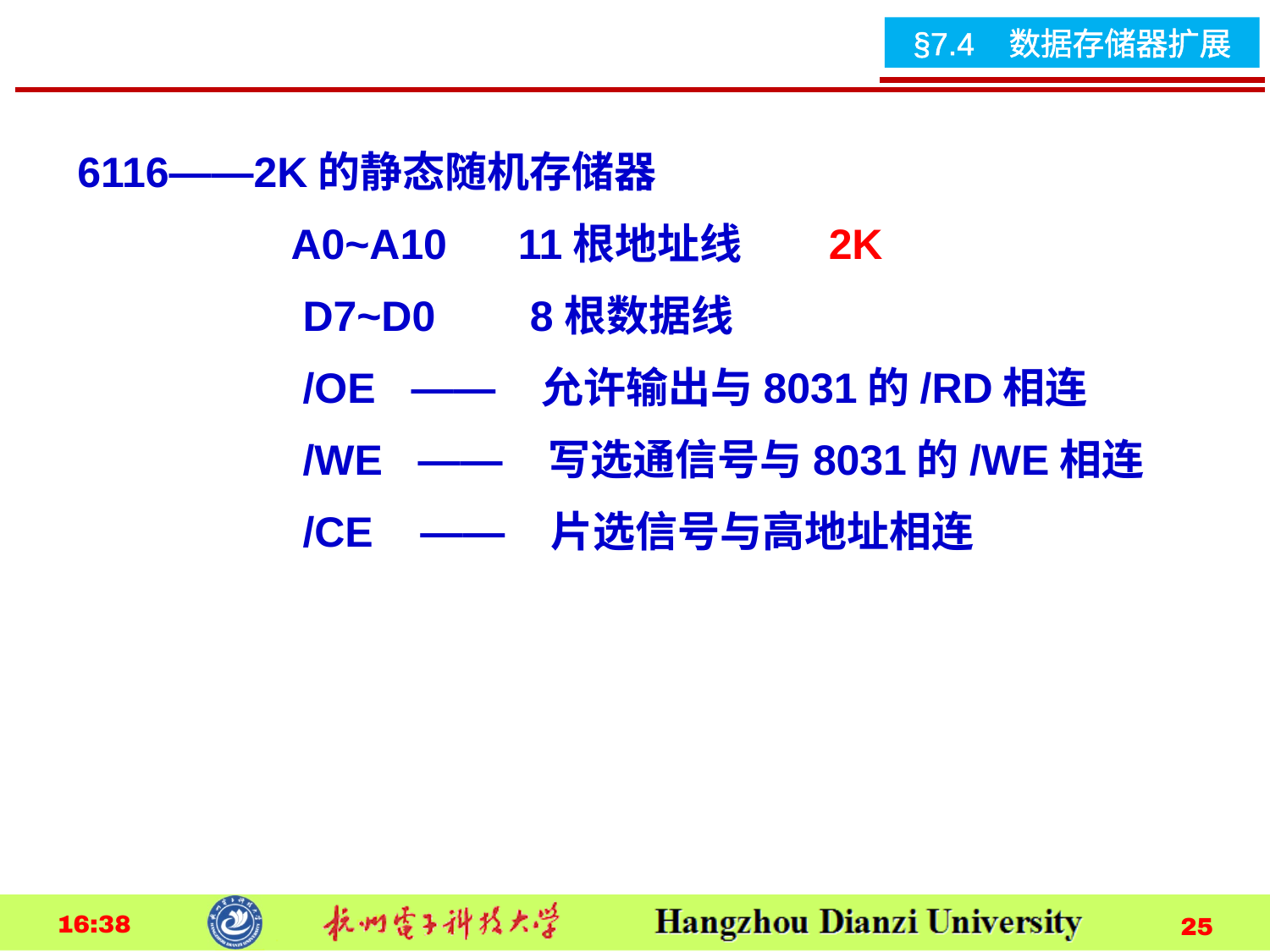

6116——2K的静态随机存储器
                  A0~A10      11根地址线        2K
                   D7~D0        8根数据线
                   /OE   ——   允许输出与8031的/RD相连
                   /WE   ——   写选通信号与8031的/WE相连
                   /CE    ——   片选信号与高地址相连